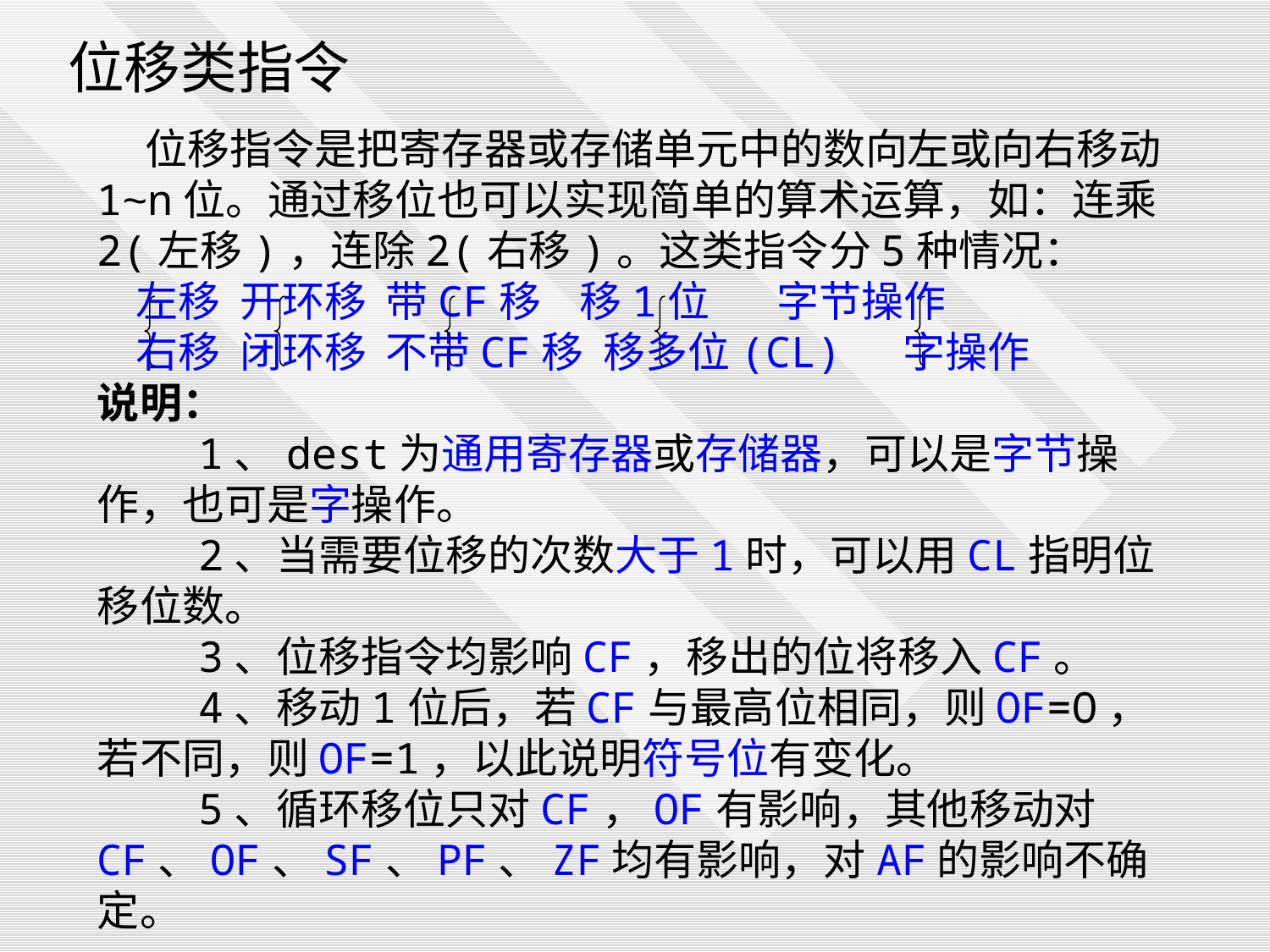

位移类指令
    位移指令是把寄存器或存储单元中的数向左或向右移动1~n位。通过移位也可以实现简单的算术运算，如：连乘2(左移)，连除2(右移)。这类指令分5种情况：
   左移  开环移  带CF移    移1位       字节操作
   右移  闭环移  不带CF移  移多位(CL)  字操作
说明：
    1、dest为通用寄存器或存储器，可以是字节操作，也可是字操作。
    2、当需要位移的次数大于1时，可以用CL指明位移位数。
    3、位移指令均影响CF，移出的位将移入CF。
    4、移动1位后，若CF与最高位相同，则OF=O，若不同，则OF=1，以此说明符号位有变化。
    5、循环移位只对CF，OF有影响，其他移动对CF、OF、SF、PF、ZF均有影响，对AF的影响不确定。